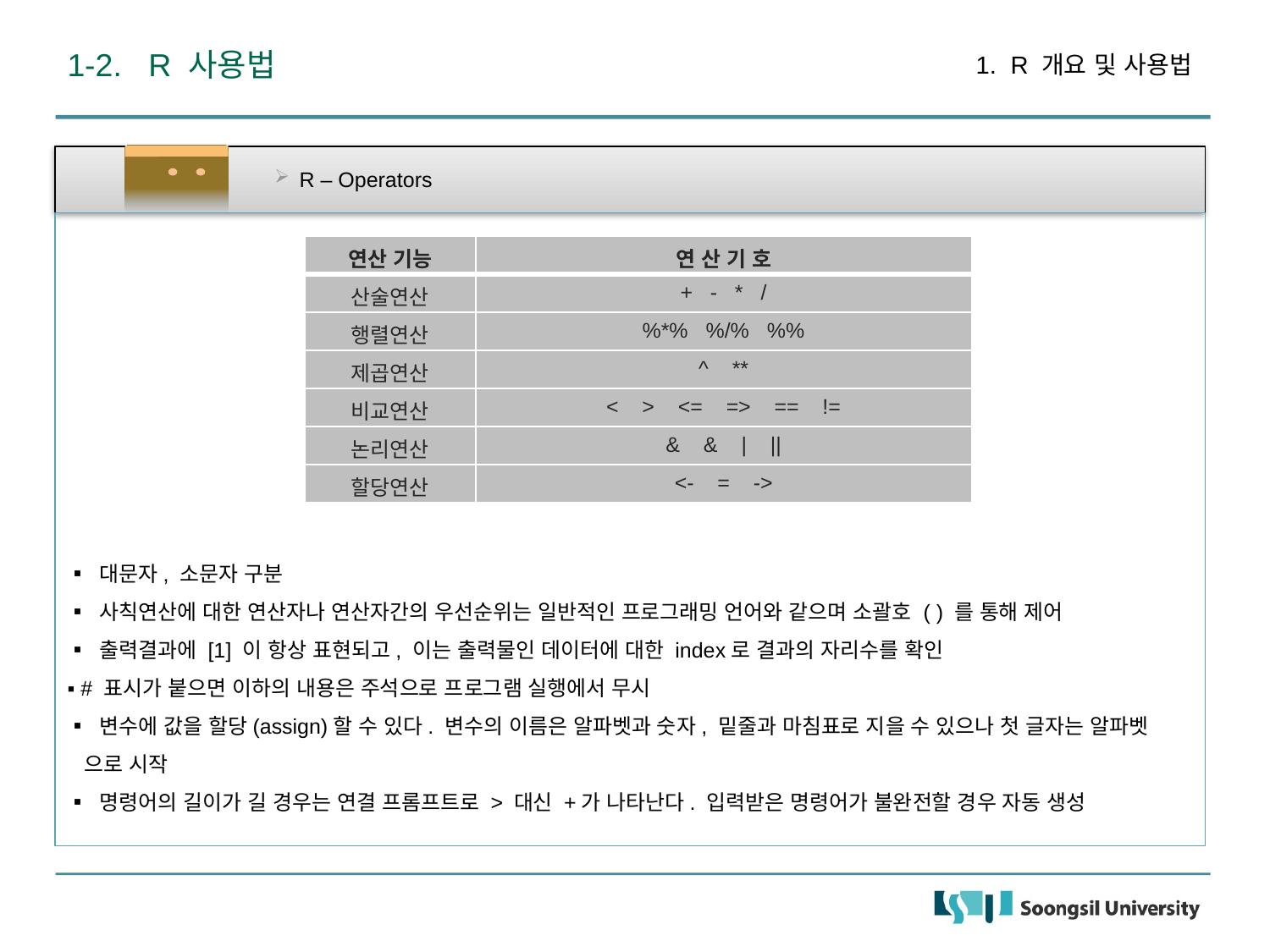

1-2.   R 사용법
1.  R 개요 및 사용법

R – Operators

▪ 대문자, 소문자 구분
▪ 사칙연산에 대한 연산자나 연산자간의 우선순위는 일반적인 프로그래밍 언어와 같으며 소괄호 ( ) 를 통해 제어
▪ 출력결과에 [1] 이 항상 표현되고, 이는 출력물인 데이터에 대한 index로 결과의 자리수를 확인
▪ # 표시가 붙으면 이하의 내용은 주석으로 프로그램 실행에서 무시
▪ 변수에 값을 할당(assign)할 수 있다. 변수의 이름은 알파벳과 숫자, 밑줄과 마침표로 지을 수 있으나 첫 글자는 알파벳
  으로 시작
▪ 명령어의 길이가 길 경우는 연결 프롬프트로 > 대신 +가 나타난다. 입력받은 명령어가 불완전할 경우 자동 생성
| 연산 기능 | 연 산 기 호 |
| --- | --- |
| 산술연산 | + - \* / |
| 행렬연산 | %\*% %/% %% |
| 제곱연산 | ^ \*\* |
| 비교연산 | < > <= => == != |
| 논리연산 | & & | || |
| 할당연산 | <- = -> |